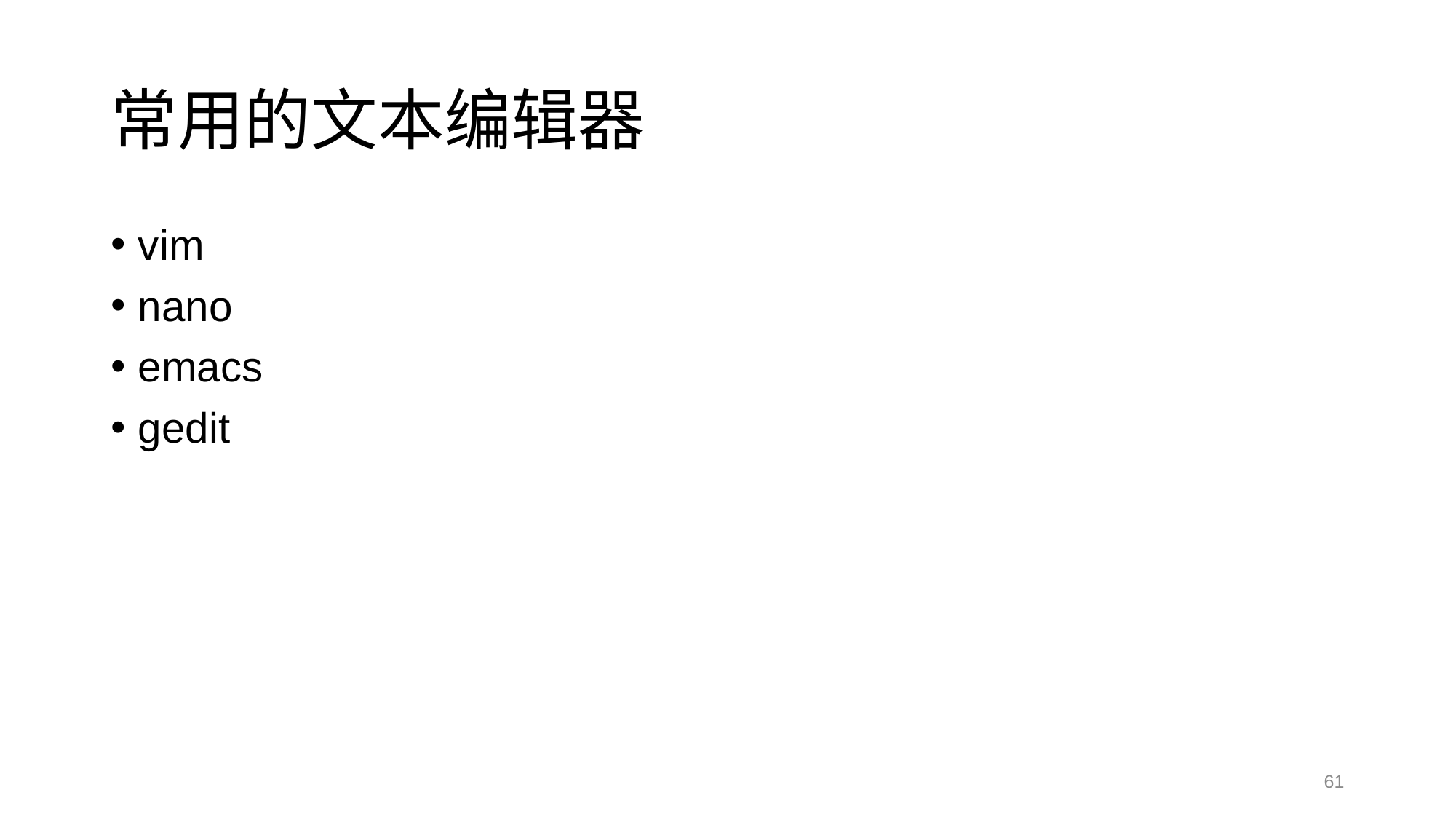

# 常用的文本编辑器
vim
nano
emacs
gedit
61